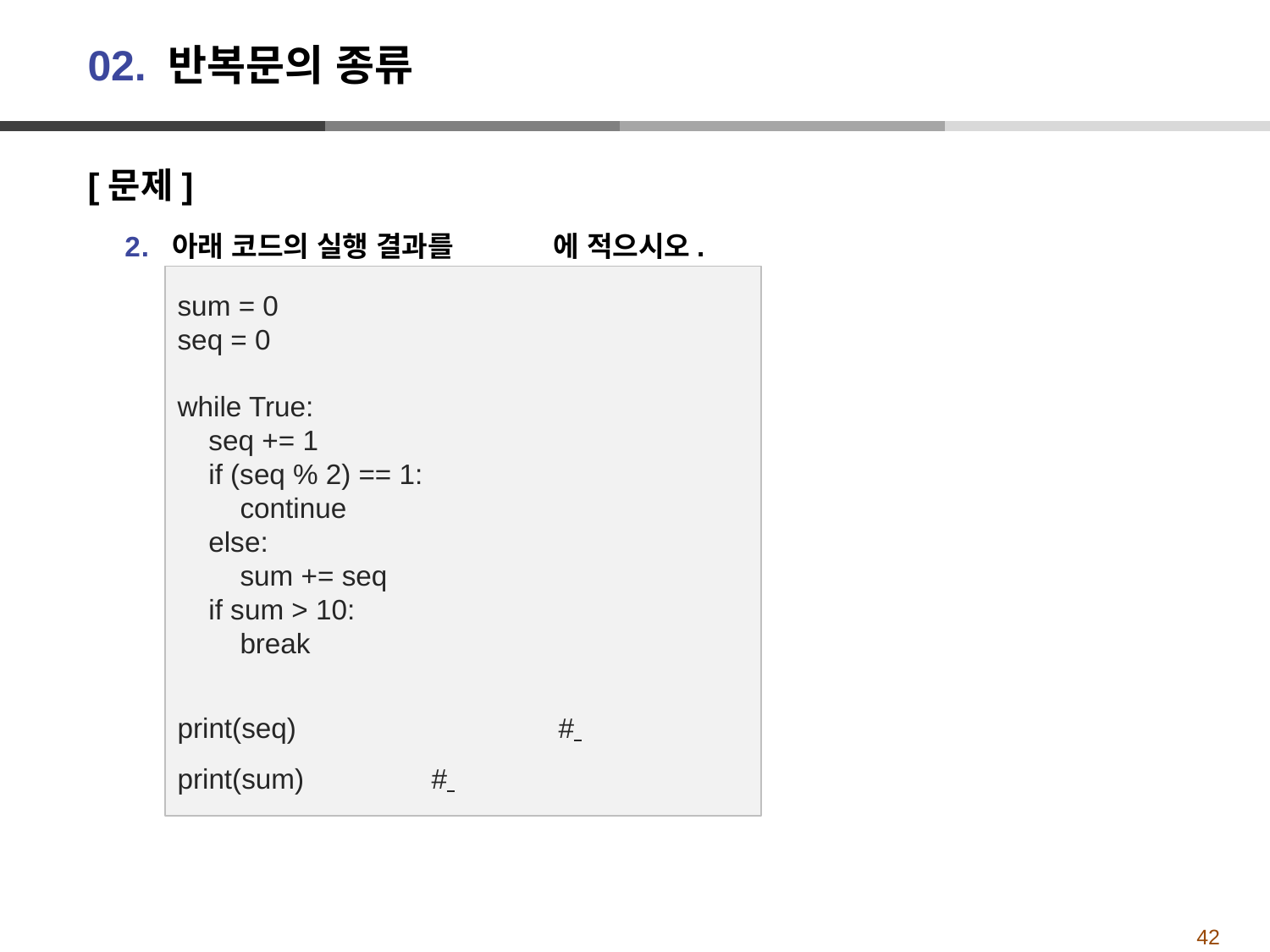

# 02. 반복문의 종류
[문제]
아래 코드의 실행 결과를 	에 적으시오.

sum = 0
seq = 0

while True:
    seq += 1
    if (seq % 2) == 1:
        continue
    else:
        sum += seq
    if sum > 10:
        break

print(seq)			#
print(sum)		#